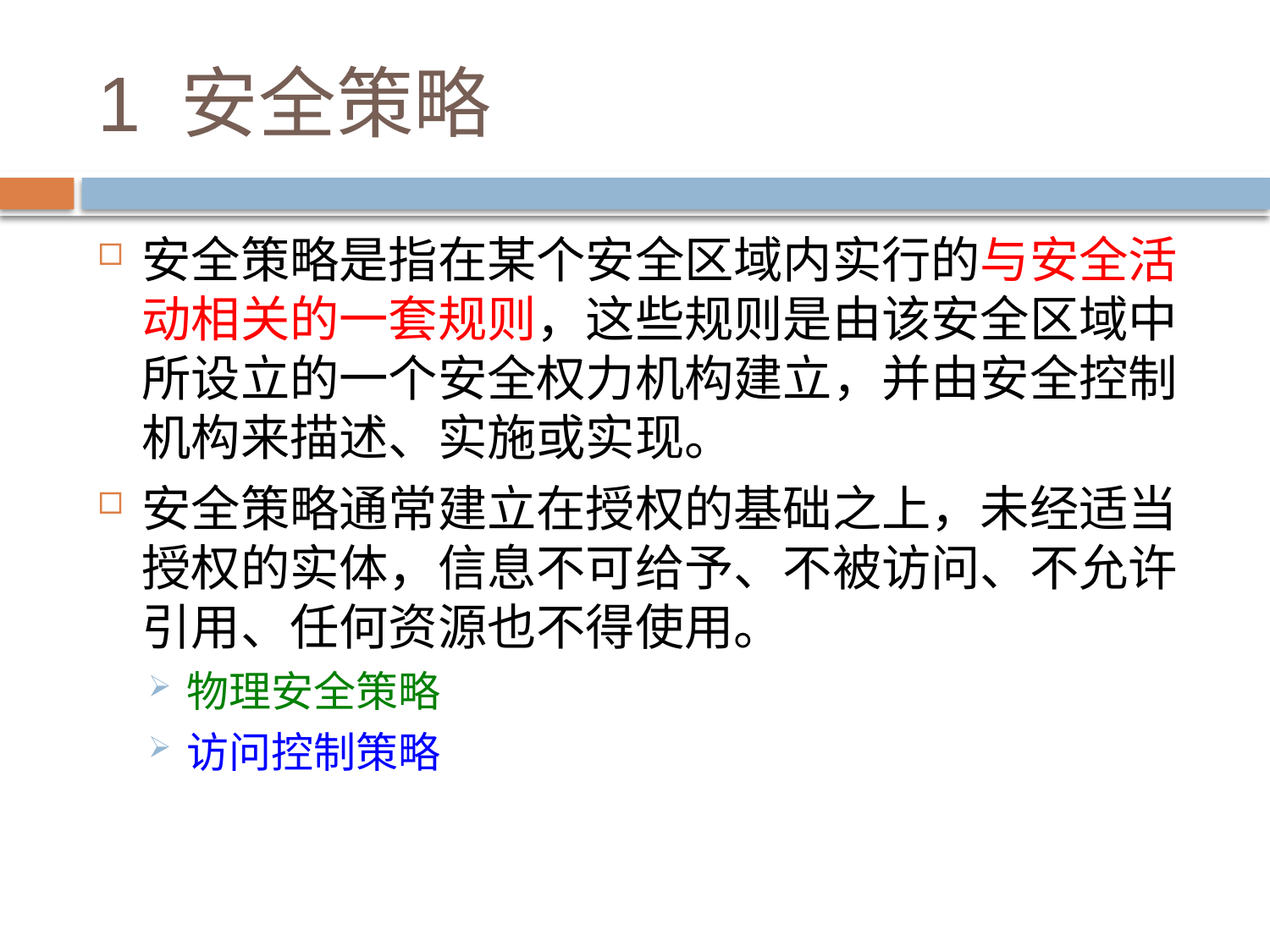

# 1 安全策略
安全策略是指在某个安全区域内实行的与安全活动相关的一套规则，这些规则是由该安全区域中所设立的一个安全权力机构建立，并由安全控制机构来描述、实施或实现。
安全策略通常建立在授权的基础之上，未经适当授权的实体，信息不可给予、不被访问、不允许引用、任何资源也不得使用。
物理安全策略
访问控制策略